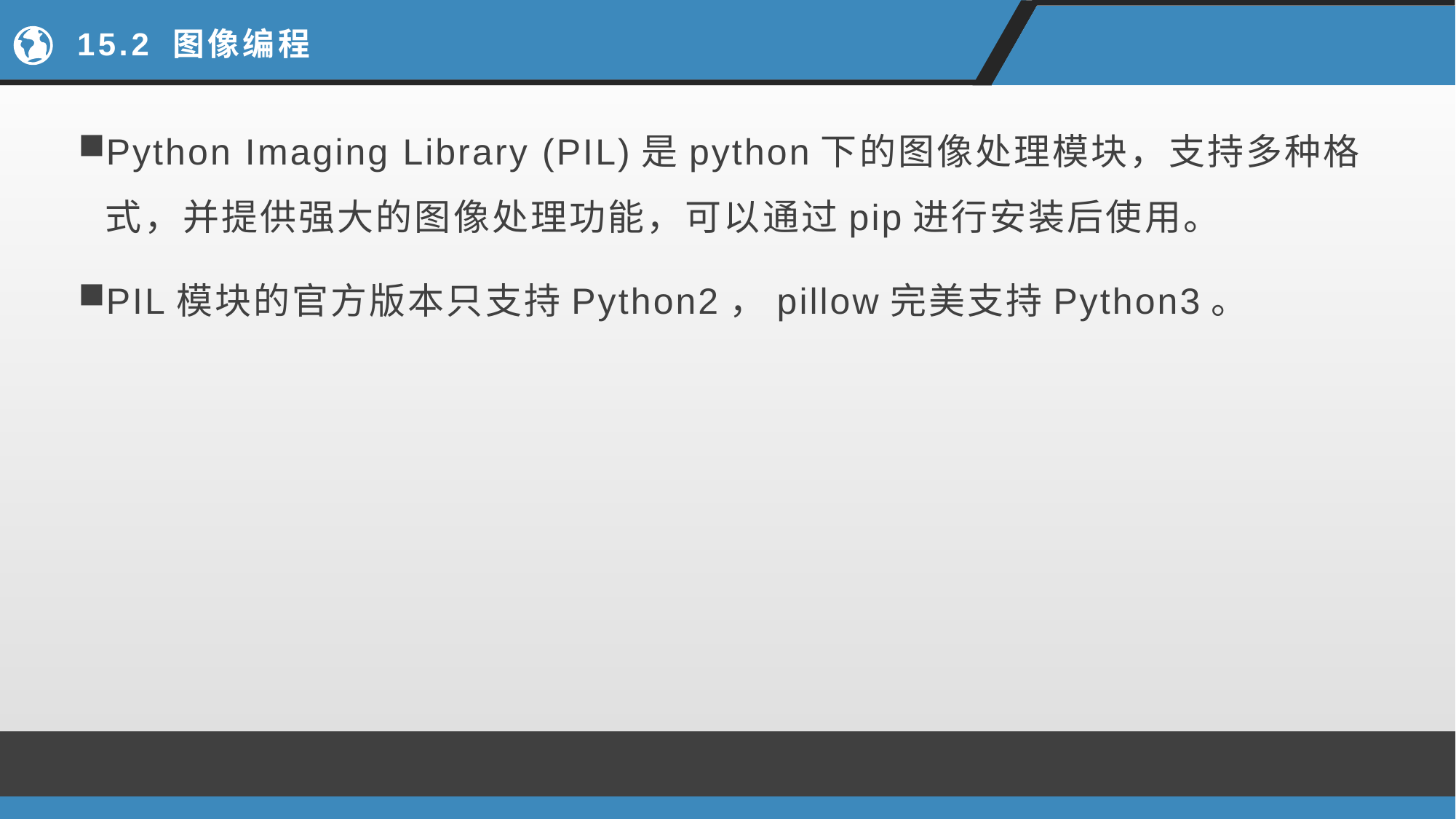

# 15.2 图像编程

Python Imaging Library (PIL)是python下的图像处理模块，支持多种格式，并提供强大的图像处理功能，可以通过pip进行安装后使用。
PIL模块的官方版本只支持Python2，pillow完美支持Python3。